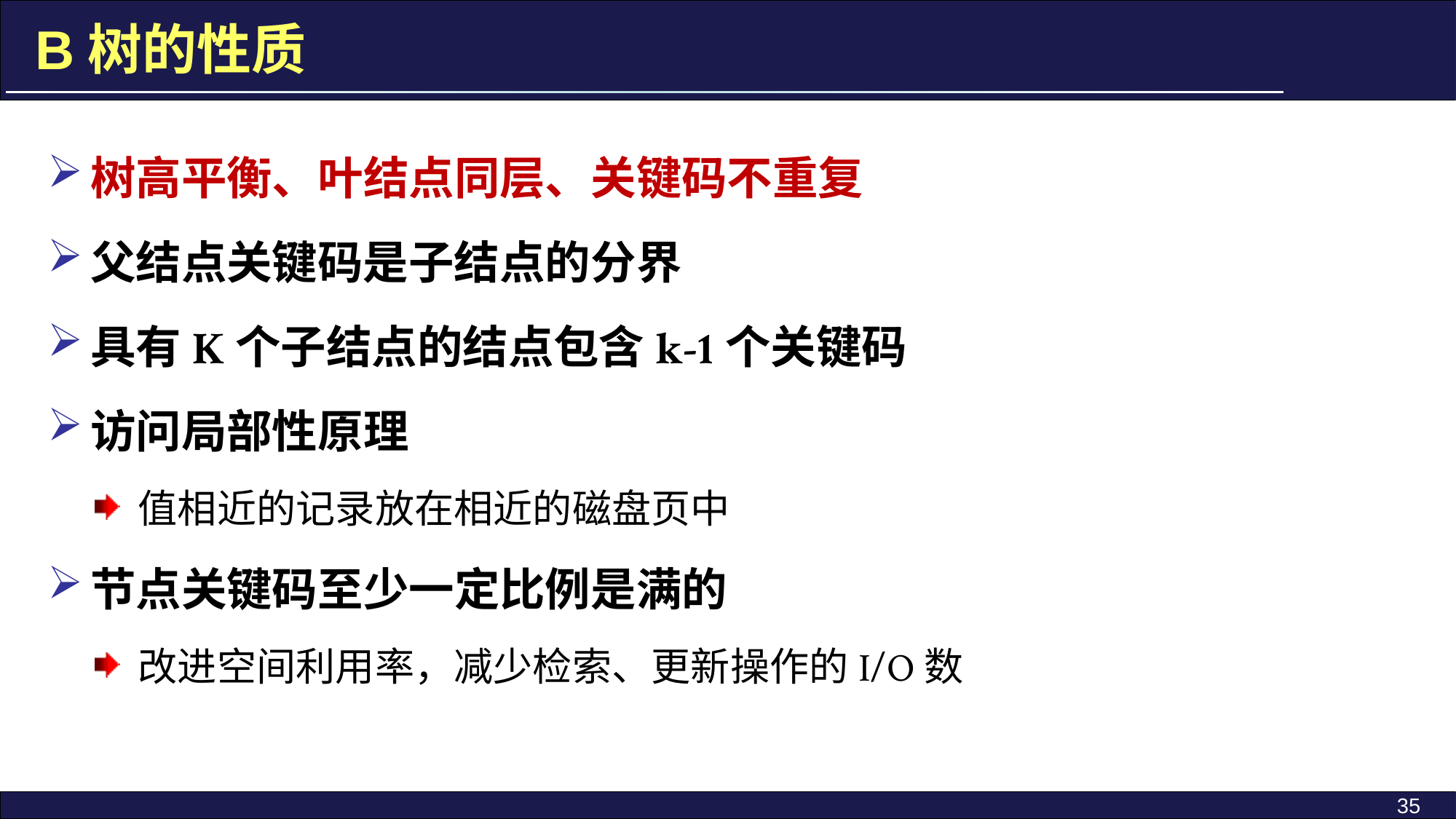

B树的性质
树高平衡、叶结点同层、关键码不重复
父结点关键码是子结点的分界
具有K个子结点的结点包含k-1个关键码
访问局部性原理
值相近的记录放在相近的磁盘页中
节点关键码至少一定比例是满的
改进空间利用率，减少检索、更新操作的I/O数
35